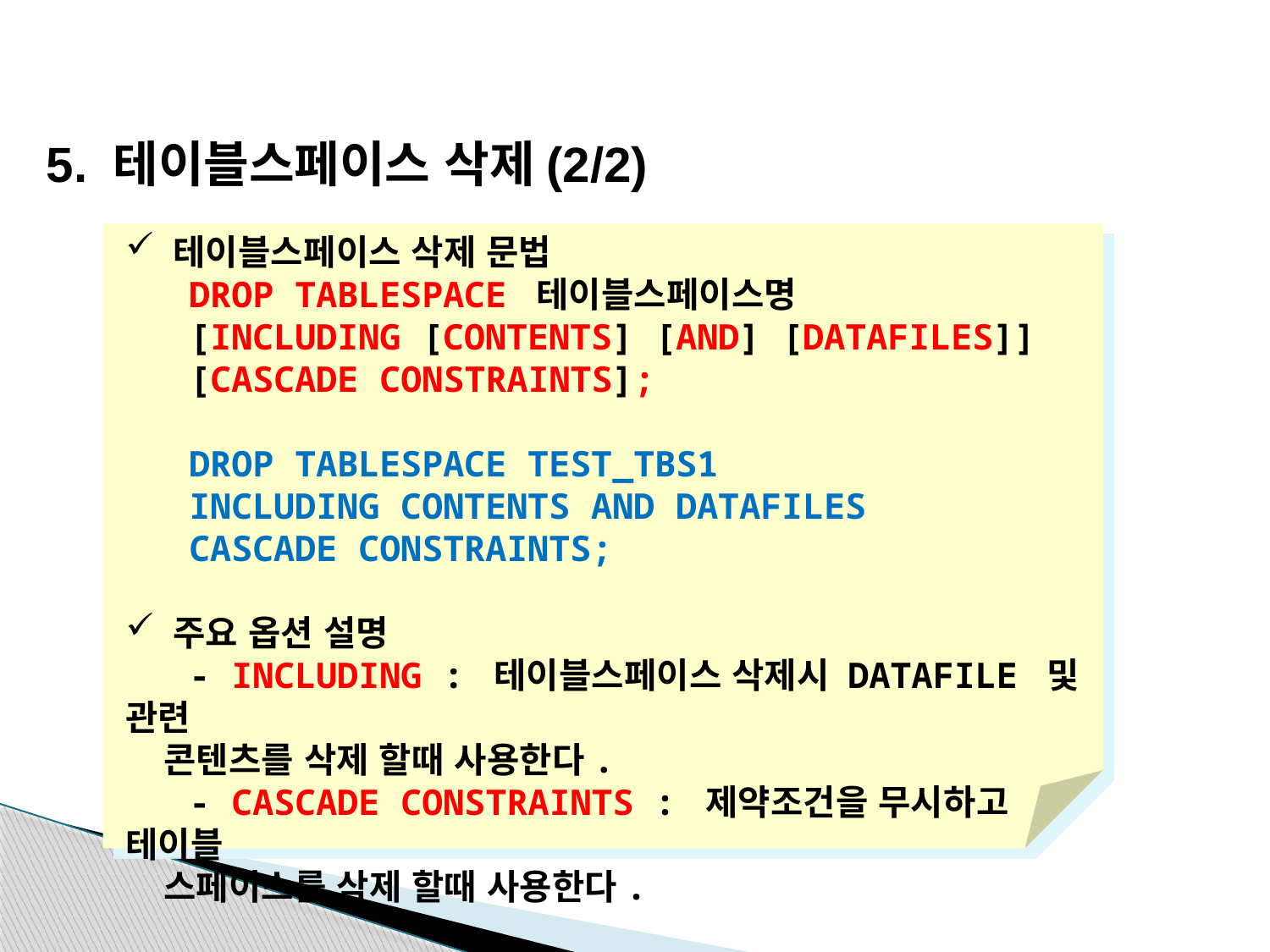

5. 테이블스페이스 삭제(2/2)
테이블스페이스 삭제 문법
   DROP TABLESPACE 테이블스페이스명
   [INCLUDING [CONTENTS] [AND] [DATAFILES]]
   [CASCADE CONSTRAINTS];

   DROP TABLESPACE TEST_TBS1
   INCLUDING CONTENTS AND DATAFILES
   CASCADE CONSTRAINTS;

주요 옵션 설명
   - INCLUDING : 테이블스페이스 삭제시 DATAFILE 및 관련
   콘텐츠를 삭제 할때 사용한다.
   - CASCADE CONSTRAINTS : 제약조건을 무시하고 테이블
   스페이스를 삭제 할때 사용한다.